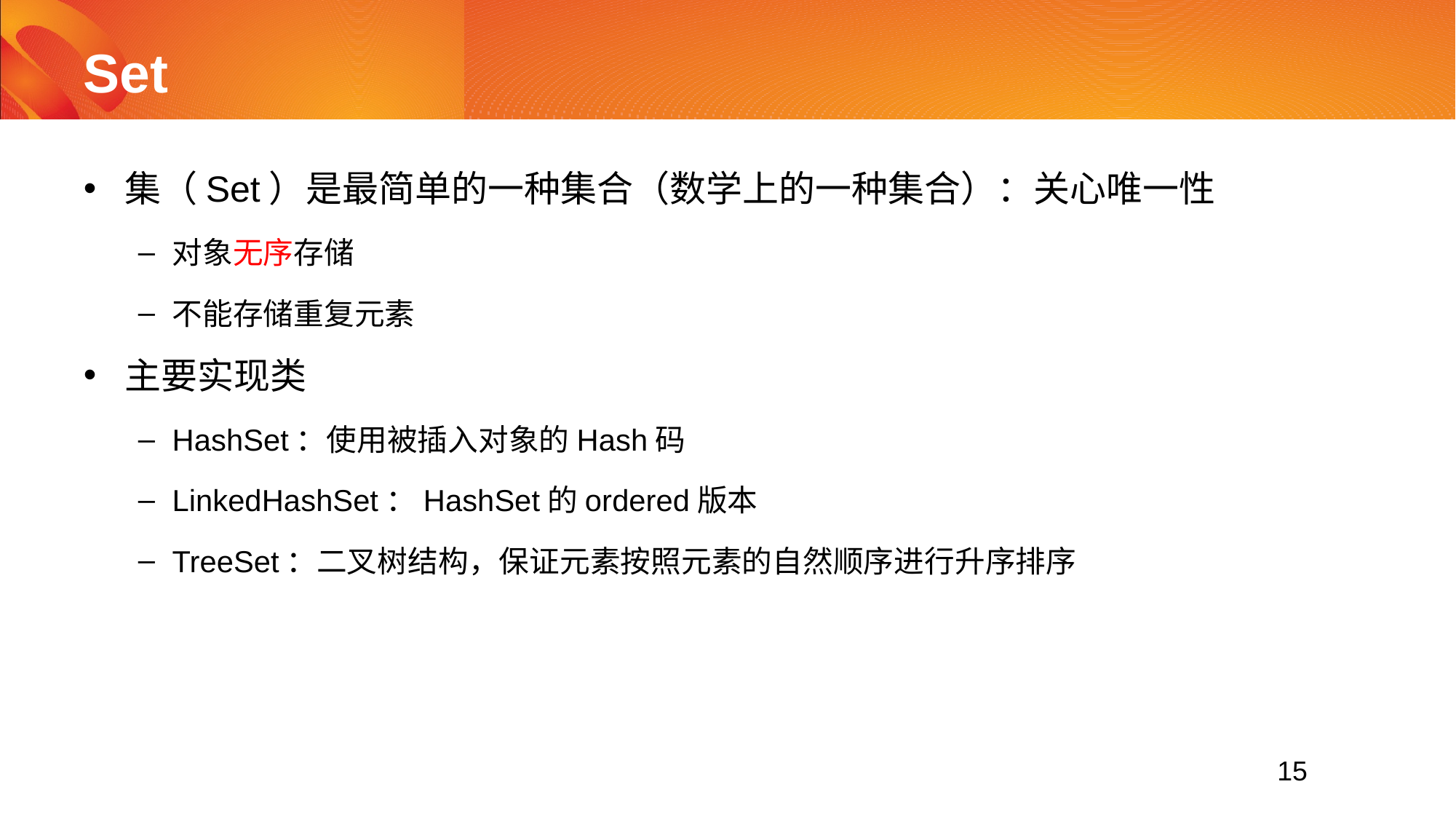

# Set
集（Set）是最简单的一种集合（数学上的一种集合）：关心唯一性
对象无序存储
不能存储重复元素
主要实现类
HashSet：使用被插入对象的Hash码
LinkedHashSet：HashSet的ordered版本
TreeSet：二叉树结构，保证元素按照元素的自然顺序进行升序排序